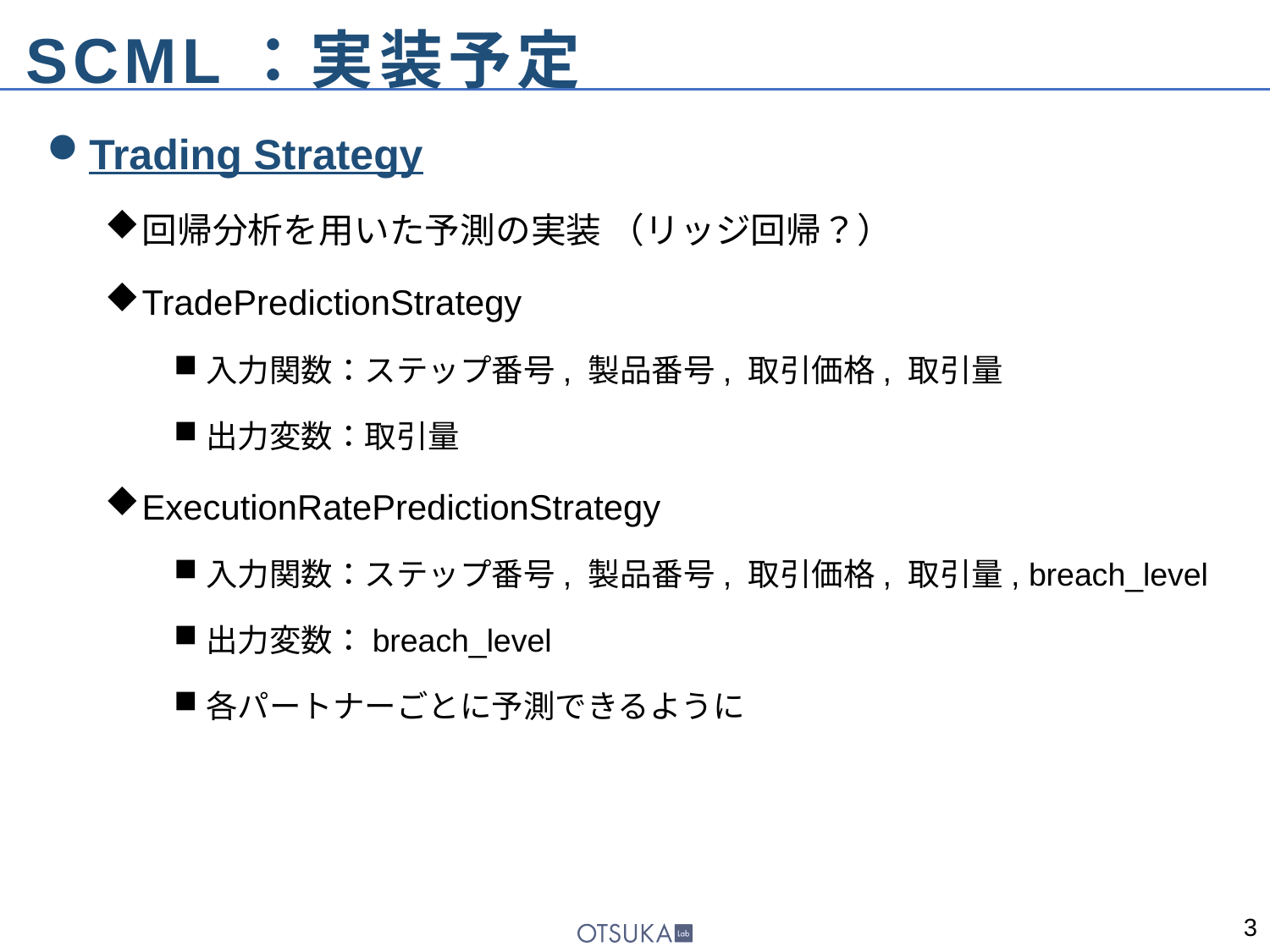

# SCML：実装予定
Trading Strategy
回帰分析を用いた予測の実装 （リッジ回帰？）
TradePredictionStrategy
入力関数：ステップ番号, 製品番号, 取引価格, 取引量
出力変数：取引量
ExecutionRatePredictionStrategy
入力関数：ステップ番号, 製品番号, 取引価格, 取引量, breach_level
出力変数：breach_level
各パートナーごとに予測できるように

3